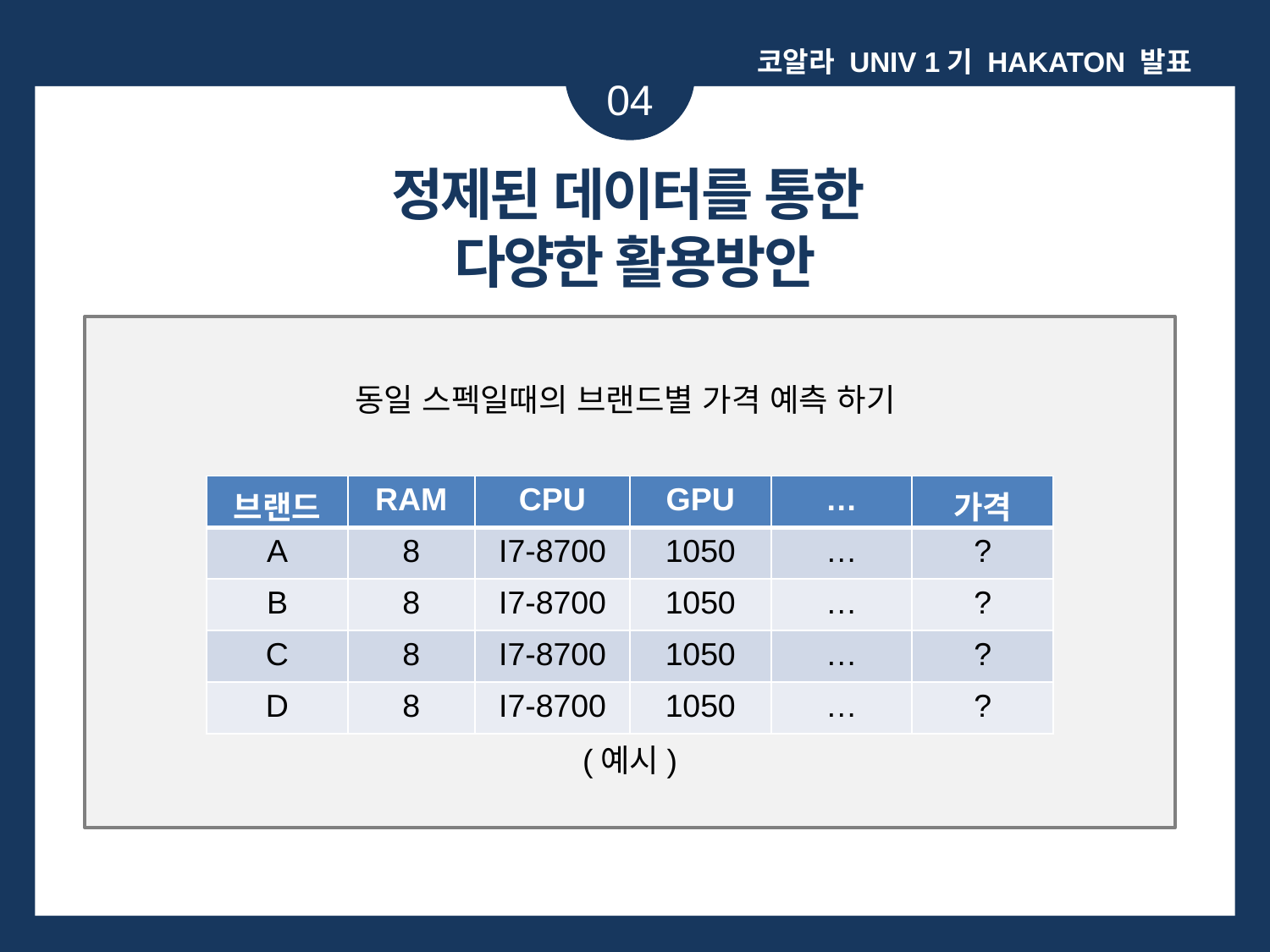

코알라 UNIV 1기 HAKATON 발표
04

정제된 데이터를 통한
다양한 활용방안

동일 스펙일때의 브랜드별 가격 예측 하기
| 브랜드 | RAM | CPU | GPU | … | 가격 |
| --- | --- | --- | --- | --- | --- |
| A | 8 | I7-8700 | 1050 | … | ? |
| B | 8 | I7-8700 | 1050 | … | ? |
| C | 8 | I7-8700 | 1050 | … | ? |
| D | 8 | I7-8700 | 1050 | … | ? |
(예시)